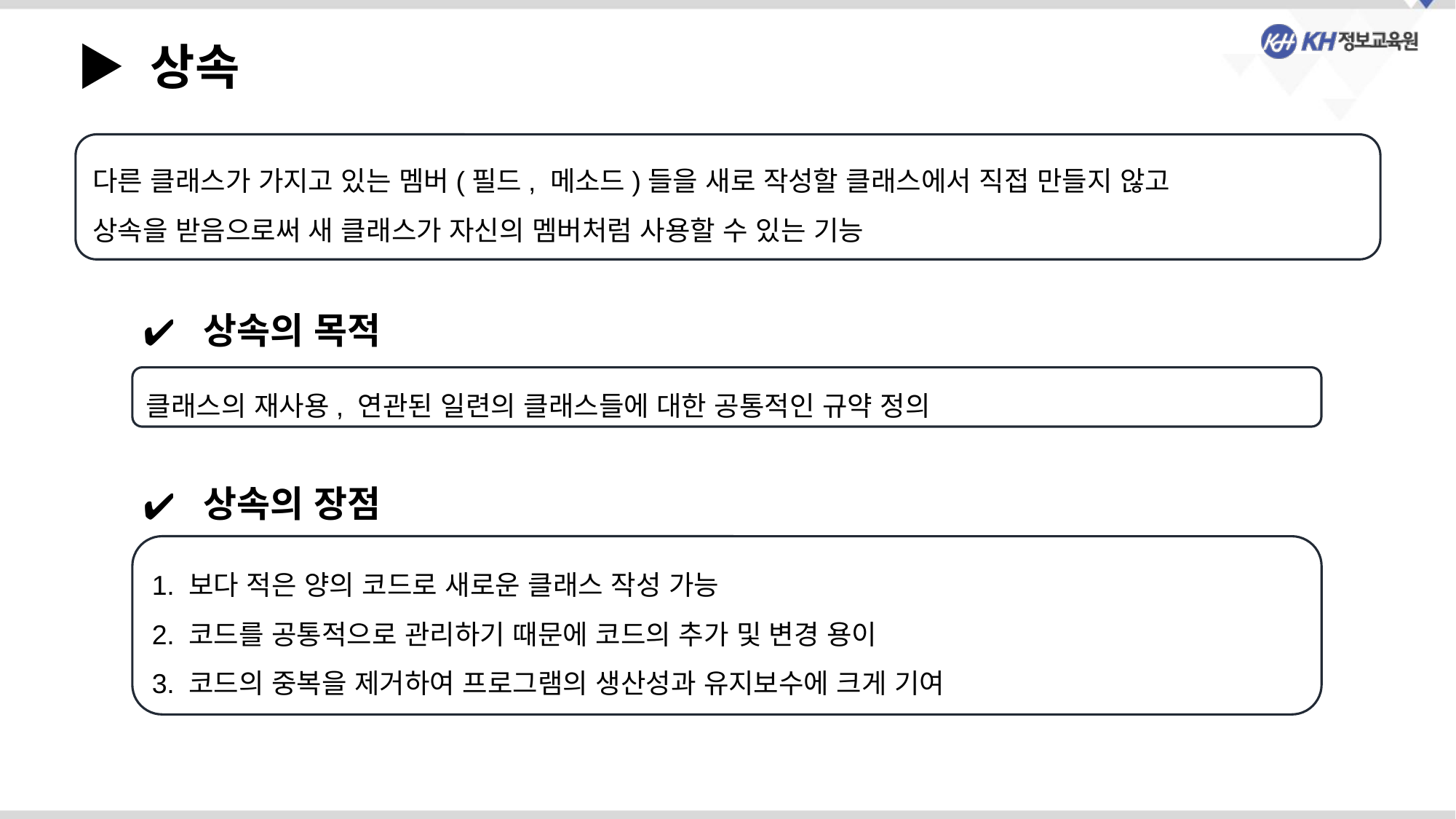

▶ 상속
다른 클래스가 가지고 있는 멤버(필드, 메소드)들을 새로 작성할 클래스에서 직접 만들지 않고
상속을 받음으로써 새 클래스가 자신의 멤버처럼 사용할 수 있는 기능
 상속의 목적
클래스의 재사용, 연관된 일련의 클래스들에 대한 공통적인 규약 정의
 상속의 장점
1. 보다 적은 양의 코드로 새로운 클래스 작성 가능
2. 코드를 공통적으로 관리하기 때문에 코드의 추가 및 변경 용이
3. 코드의 중복을 제거하여 프로그램의 생산성과 유지보수에 크게 기여